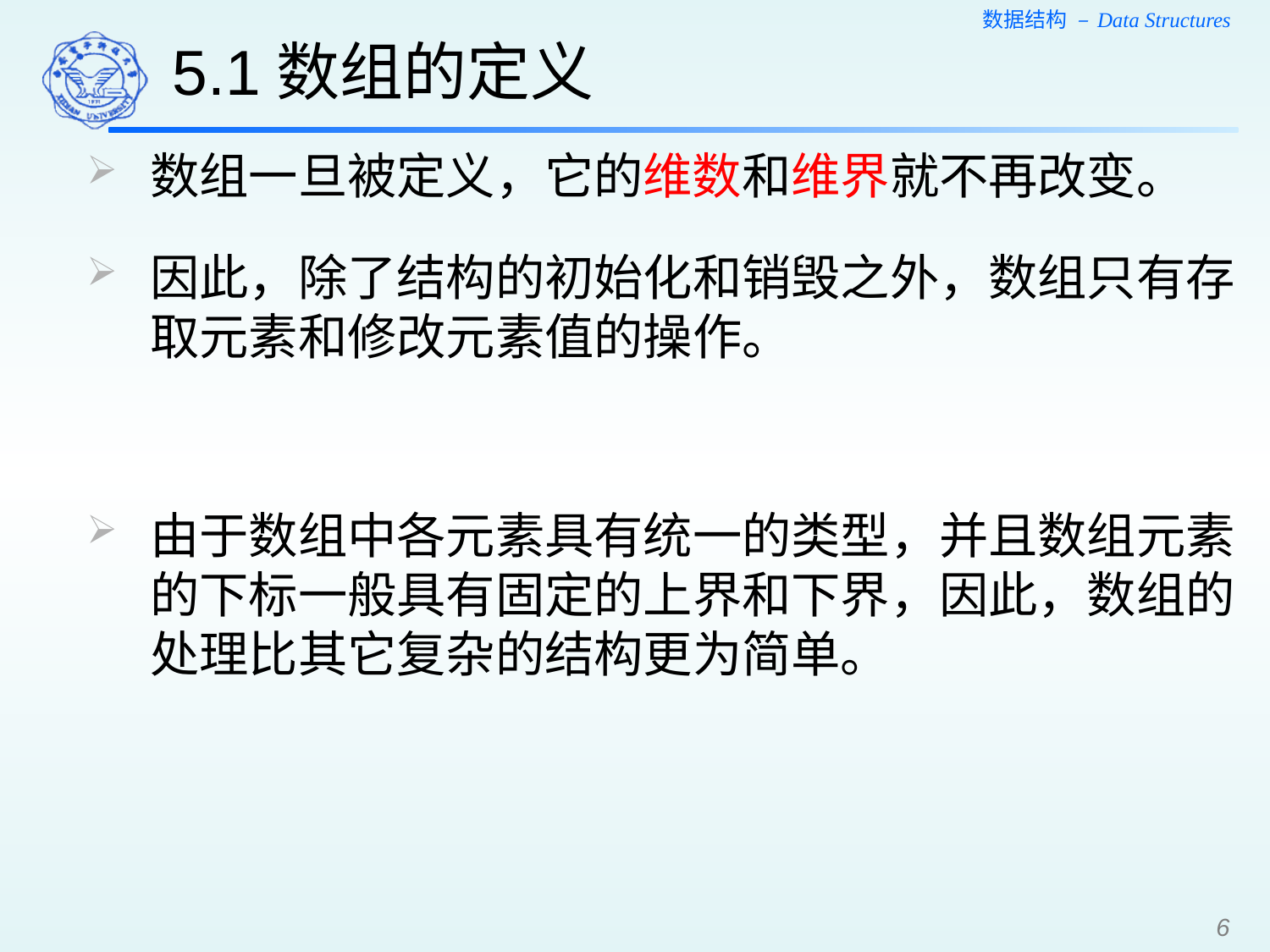

5.1数组的定义
数组一旦被定义，它的维数和维界就不再改变。
因此，除了结构的初始化和销毁之外，数组只有存取元素和修改元素值的操作。

由于数组中各元素具有统一的类型，并且数组元素的下标一般具有固定的上界和下界，因此，数组的处理比其它复杂的结构更为简单。
6